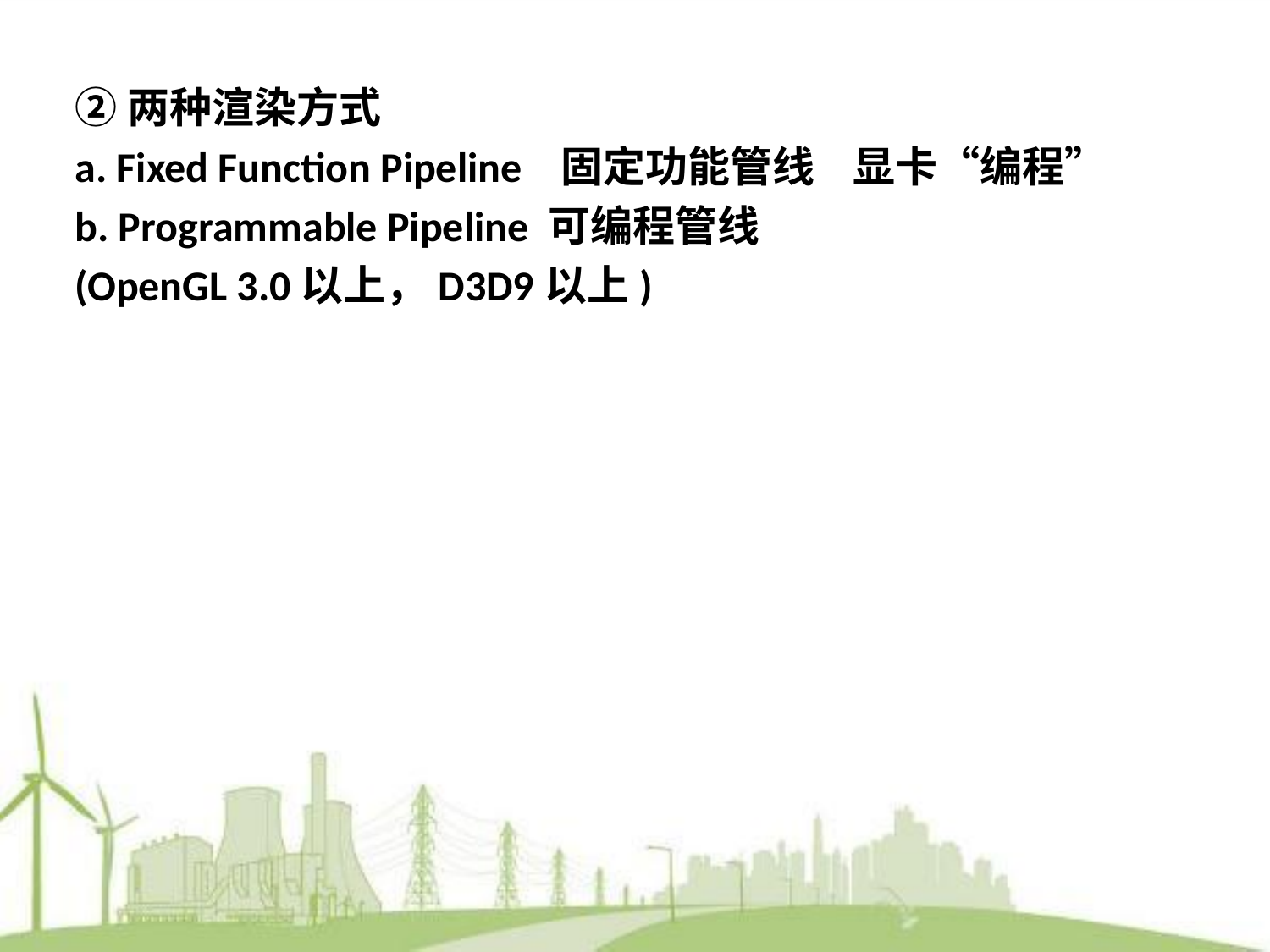

②两种渲染方式
a. Fixed Function Pipeline   固定功能管线    显卡“编程”
b. Programmable Pipeline 可编程管线
(OpenGL 3.0以上，D3D9以上)